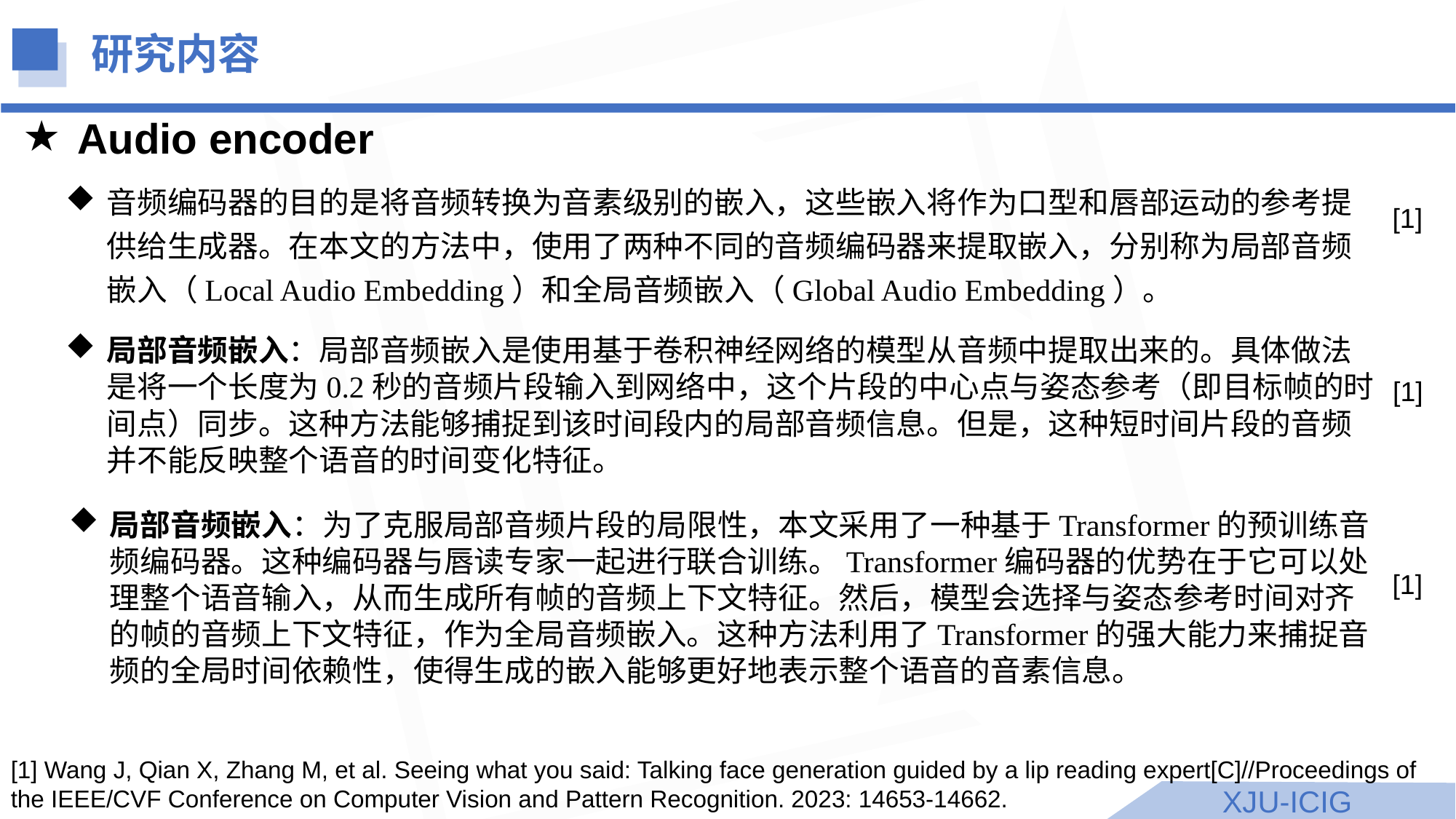

研究内容

Audio encoder
音频编码器的目的是将音频转换为音素级别的嵌入，这些嵌入将作为口型和唇部运动的参考提供给生成器。在本文的方法中，使用了两种不同的音频编码器来提取嵌入，分别称为局部音频嵌入（Local Audio Embedding）和全局音频嵌入（Global Audio Embedding）。
[1]
局部音频嵌入：局部音频嵌入是使用基于卷积神经网络的模型从音频中提取出来的。具体做法是将一个长度为0.2秒的音频片段输入到网络中，这个片段的中心点与姿态参考（即目标帧的时间点）同步。这种方法能够捕捉到该时间段内的局部音频信息。但是，这种短时间片段的音频并不能反映整个语音的时间变化特征。
[1]
局部音频嵌入：为了克服局部音频片段的局限性，本文采用了一种基于Transformer的预训练音频编码器。这种编码器与唇读专家一起进行联合训练。Transformer编码器的优势在于它可以处理整个语音输入，从而生成所有帧的音频上下文特征。然后，模型会选择与姿态参考时间对齐的帧的音频上下文特征，作为全局音频嵌入。这种方法利用了Transformer的强大能力来捕捉音频的全局时间依赖性，使得生成的嵌入能够更好地表示整个语音的音素信息。
[1]
[1] Wang J, Qian X, Zhang M, et al. Seeing what you said: Talking face generation guided by a lip reading expert[C]//Proceedings of the IEEE/CVF Conference on Computer Vision and Pattern Recognition. 2023: 14653-14662.
XJU-ICIG